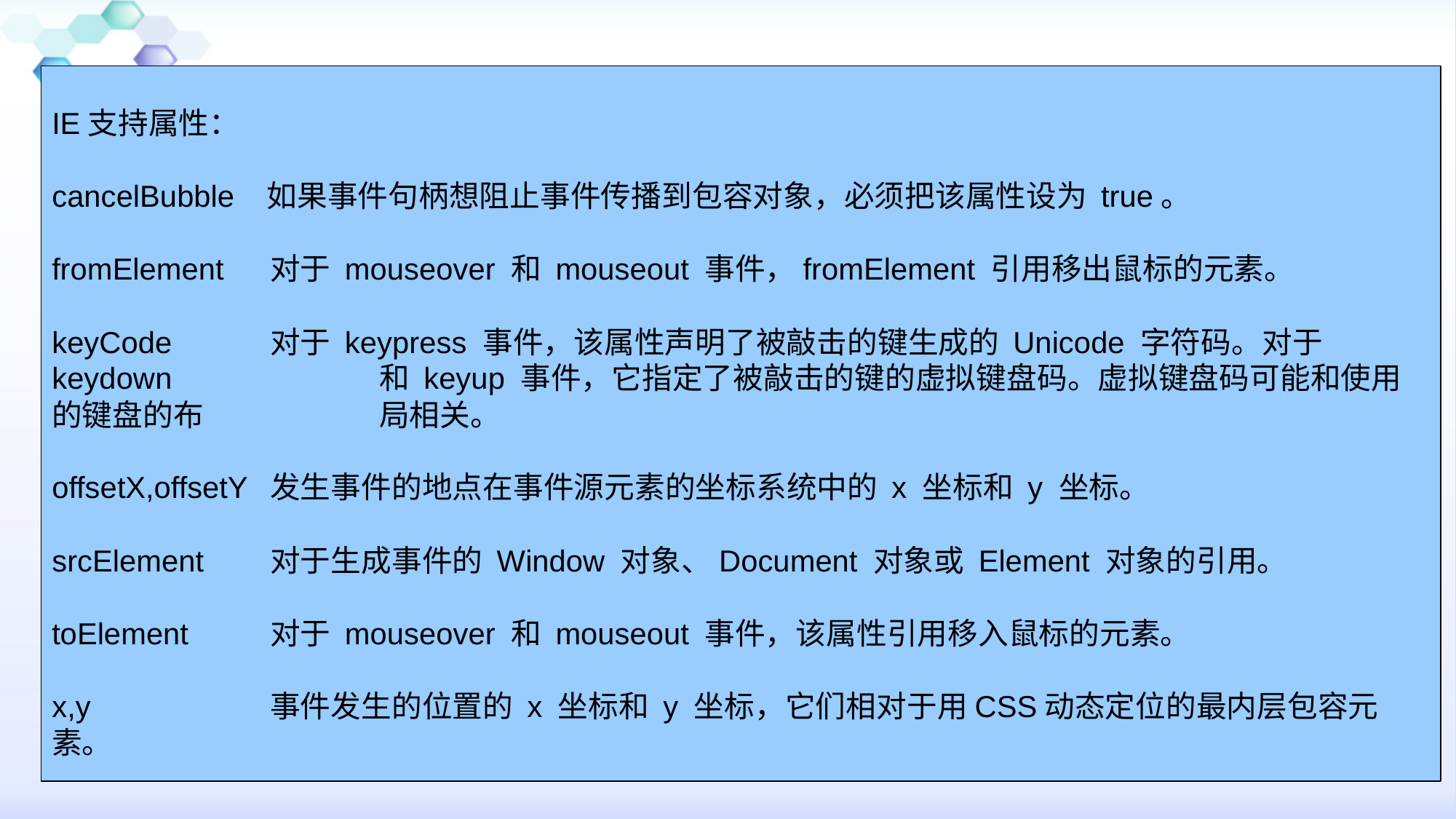

IE支持属性：

cancelBubble   如果事件句柄想阻止事件传播到包容对象，必须把该属性设为 true。

fromElement	对于 mouseover 和 mouseout 事件，fromElement 引用移出鼠标的元素。

keyCode	对于 keypress 事件，该属性声明了被敲击的键生成的 Unicode 字符码。对于 keydown   		和 keyup 事件，它指定了被敲击的键的虚拟键盘码。虚拟键盘码可能和使用的键盘的布		局相关。

offsetX,offsetY	发生事件的地点在事件源元素的坐标系统中的 x 坐标和 y 坐标。

srcElement	对于生成事件的 Window 对象、Document 对象或 Element 对象的引用。

toElement	对于 mouseover 和 mouseout 事件，该属性引用移入鼠标的元素。

x,y		事件发生的位置的 x 坐标和 y 坐标，它们相对于用CSS动态定位的最内层包容元素。